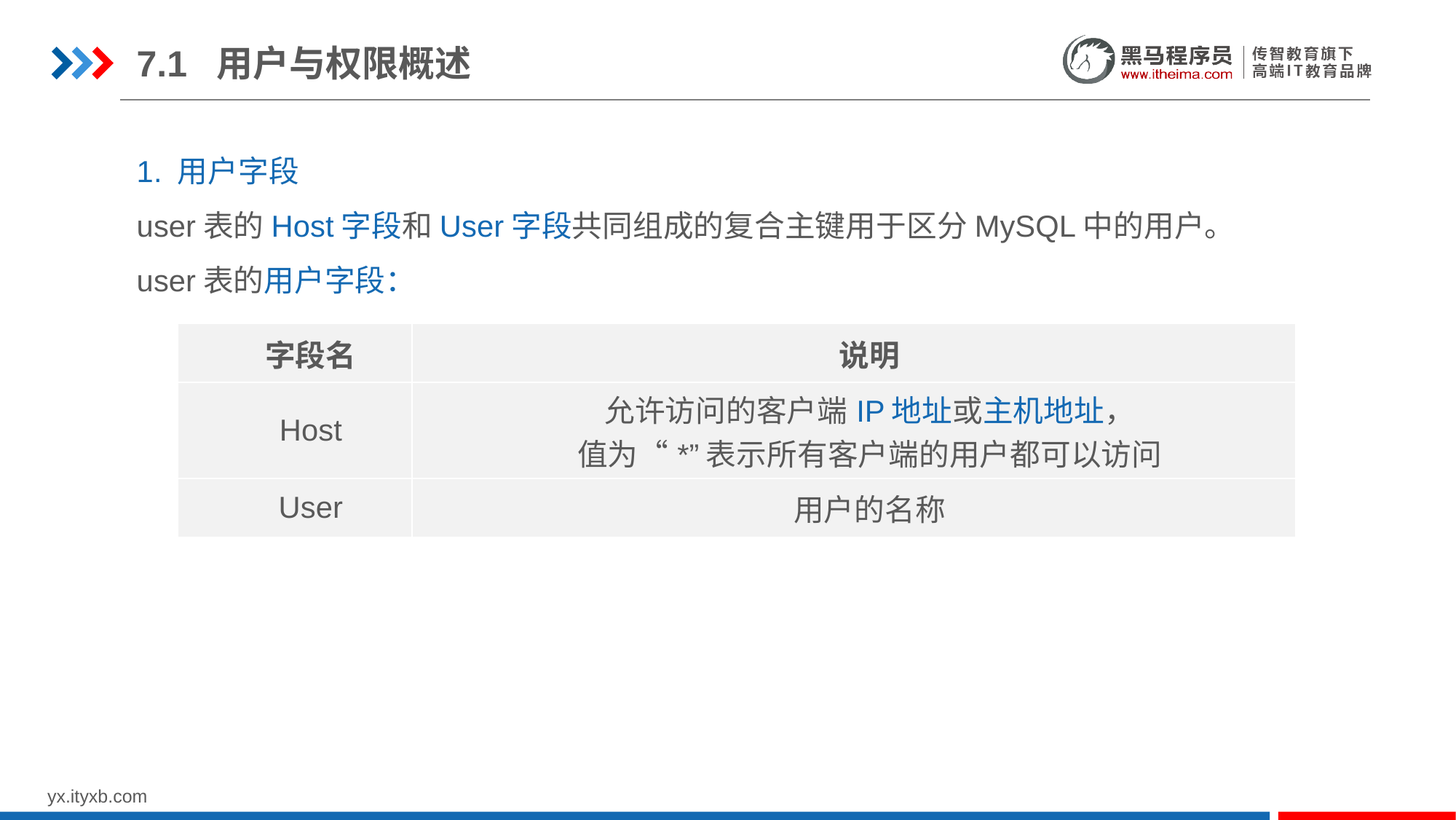

7.1  用户与权限概述
1. 用户字段
user表的Host字段和User字段共同组成的复合主键用于区分MySQL中的用户。
user表的用户字段：
| 字段名 | 说明 |
| --- | --- |
| Host | 允许访问的客户端IP地址或主机地址， 值为“\*”表示所有客户端的用户都可以访问 |
| User | 用户的名称 |